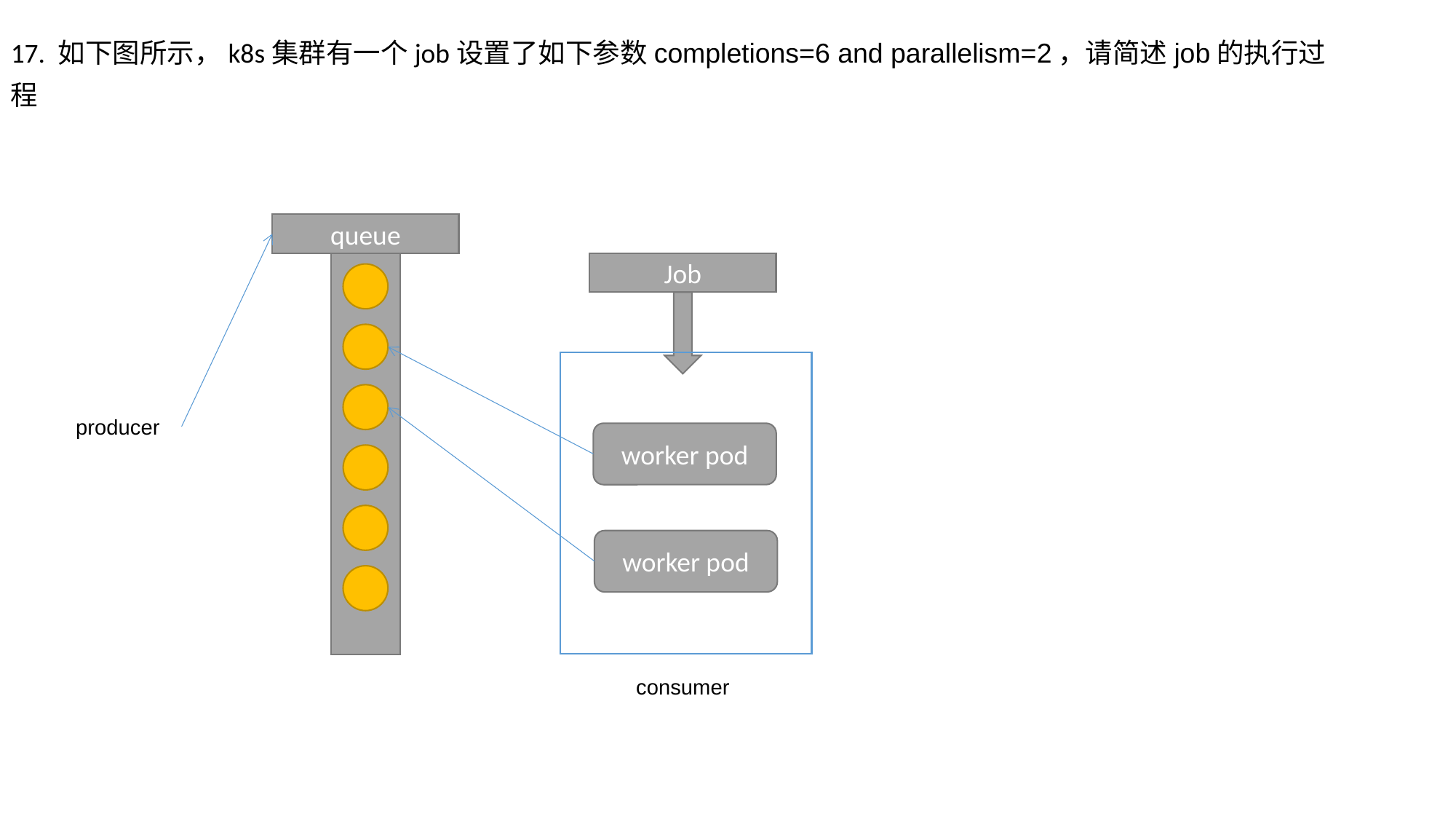

17. 如下图所示，k8s集群有一个job设置了如下参数completions=6 and parallelism=2，请简述job的执行过程
queue

Job

producer
worker pod

worker pod

consumer